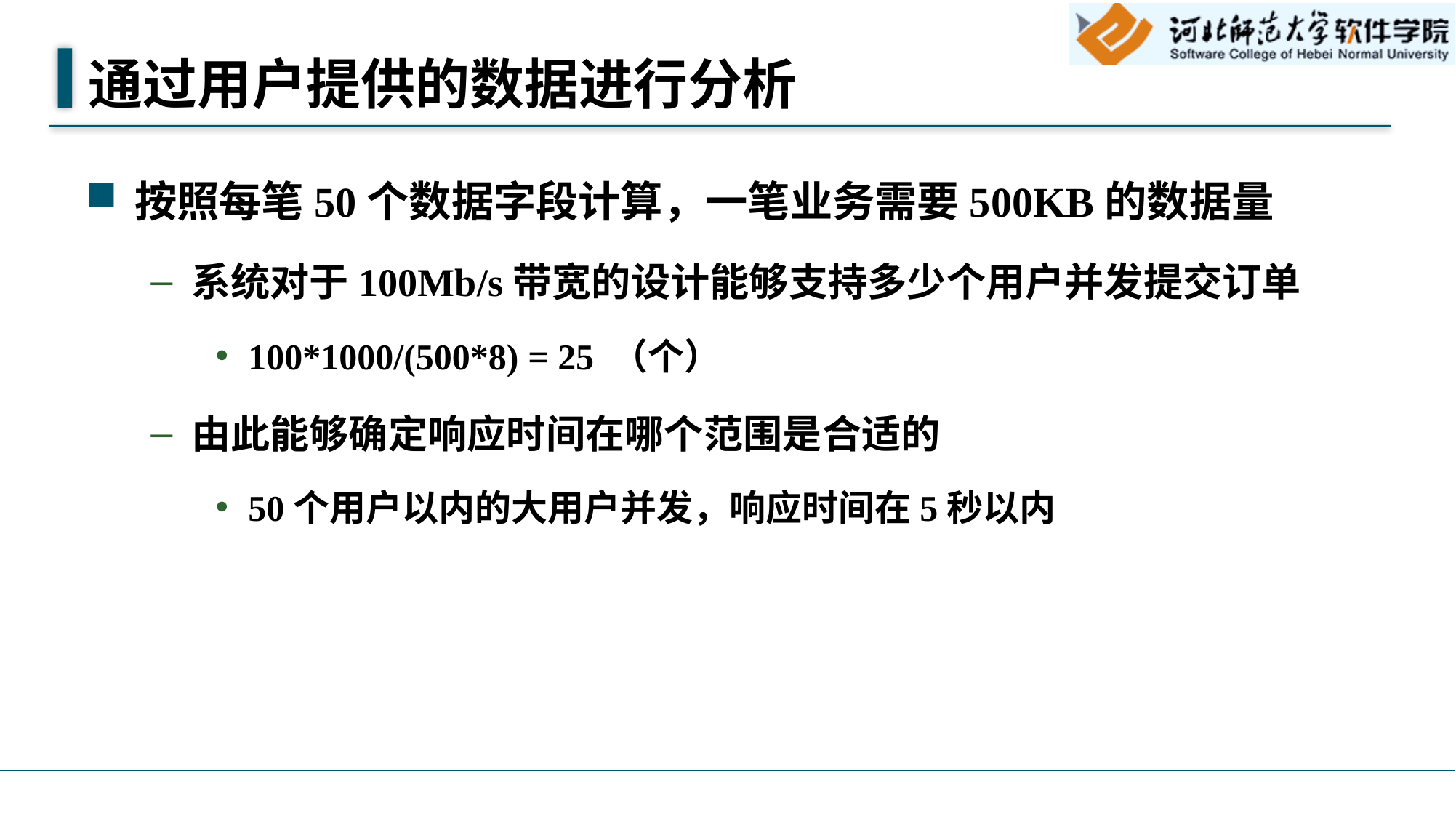

# 通过用户提供的数据进行分析
按照每笔50个数据字段计算，一笔业务需要500KB的数据量
系统对于100Mb/s带宽的设计能够支持多少个用户并发提交订单
100*1000/(500*8) = 25 （个）
由此能够确定响应时间在哪个范围是合适的
50个用户以内的大用户并发，响应时间在5秒以内